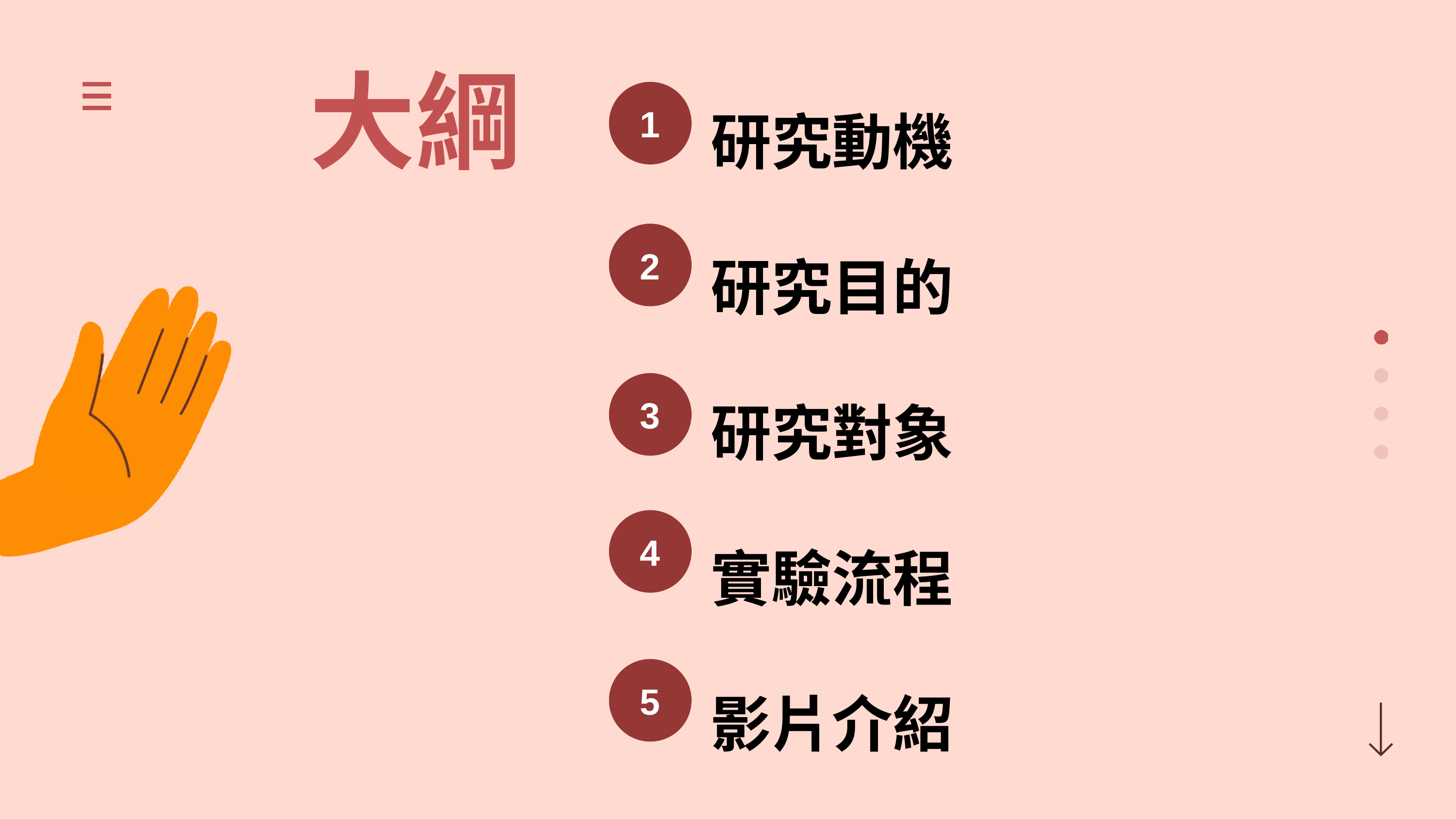

研究動機
研究目的
研究對象
實驗流程
影片介紹
大綱
1

2

3

4
5